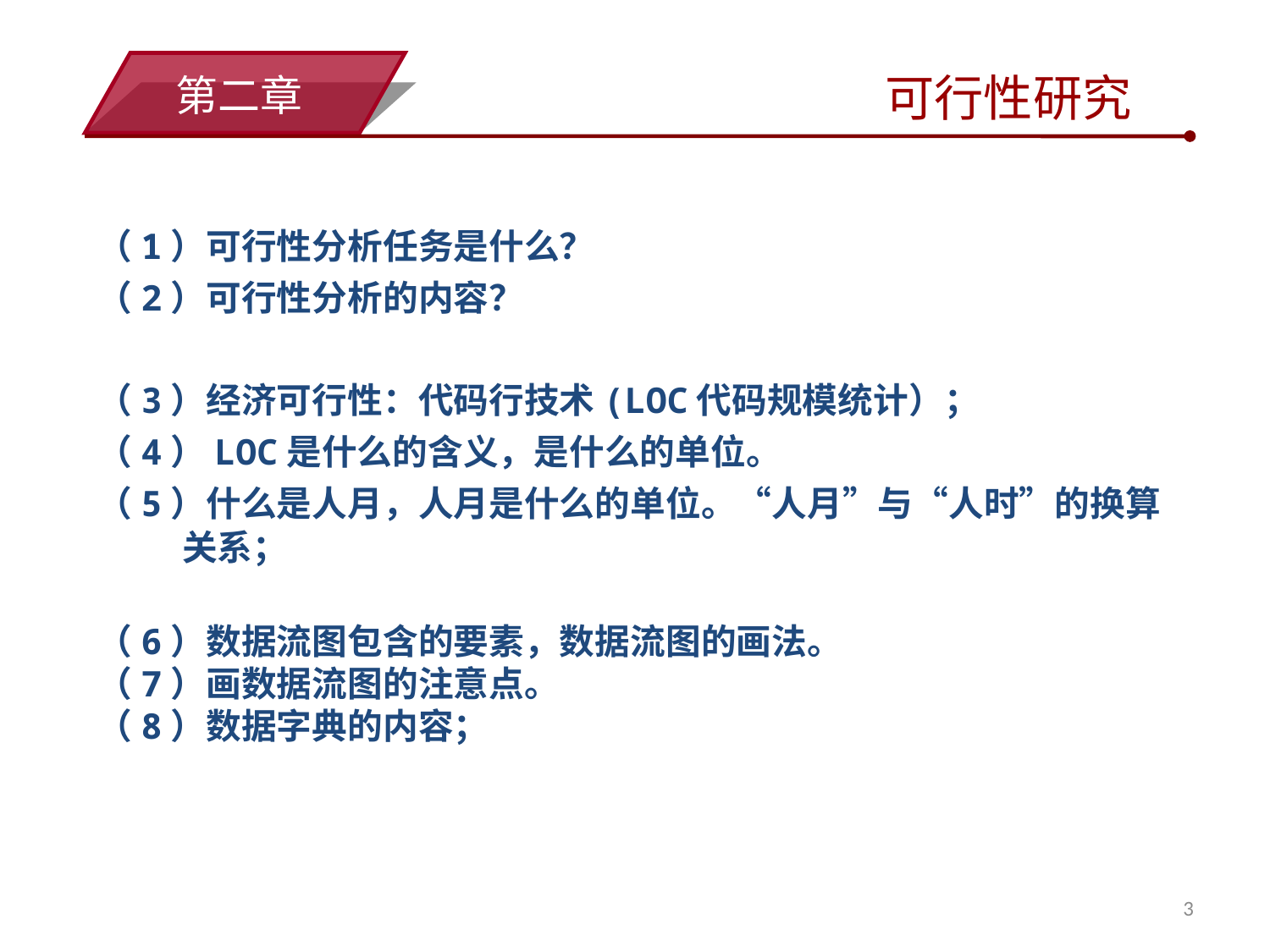

小结

可行性研究
第二章

（1）可行性分析任务是什么？
（2）可行性分析的内容？

（3）经济可行性：代码行技术(LOC代码规模统计）；
（4）LOC是什么的含义，是什么的单位。
（5）什么是人月，人月是什么的单位。“人月”与“人时”的换算关系；

（6）数据流图包含的要素，数据流图的画法。
（7）画数据流图的注意点。
（8）数据字典的内容；

3